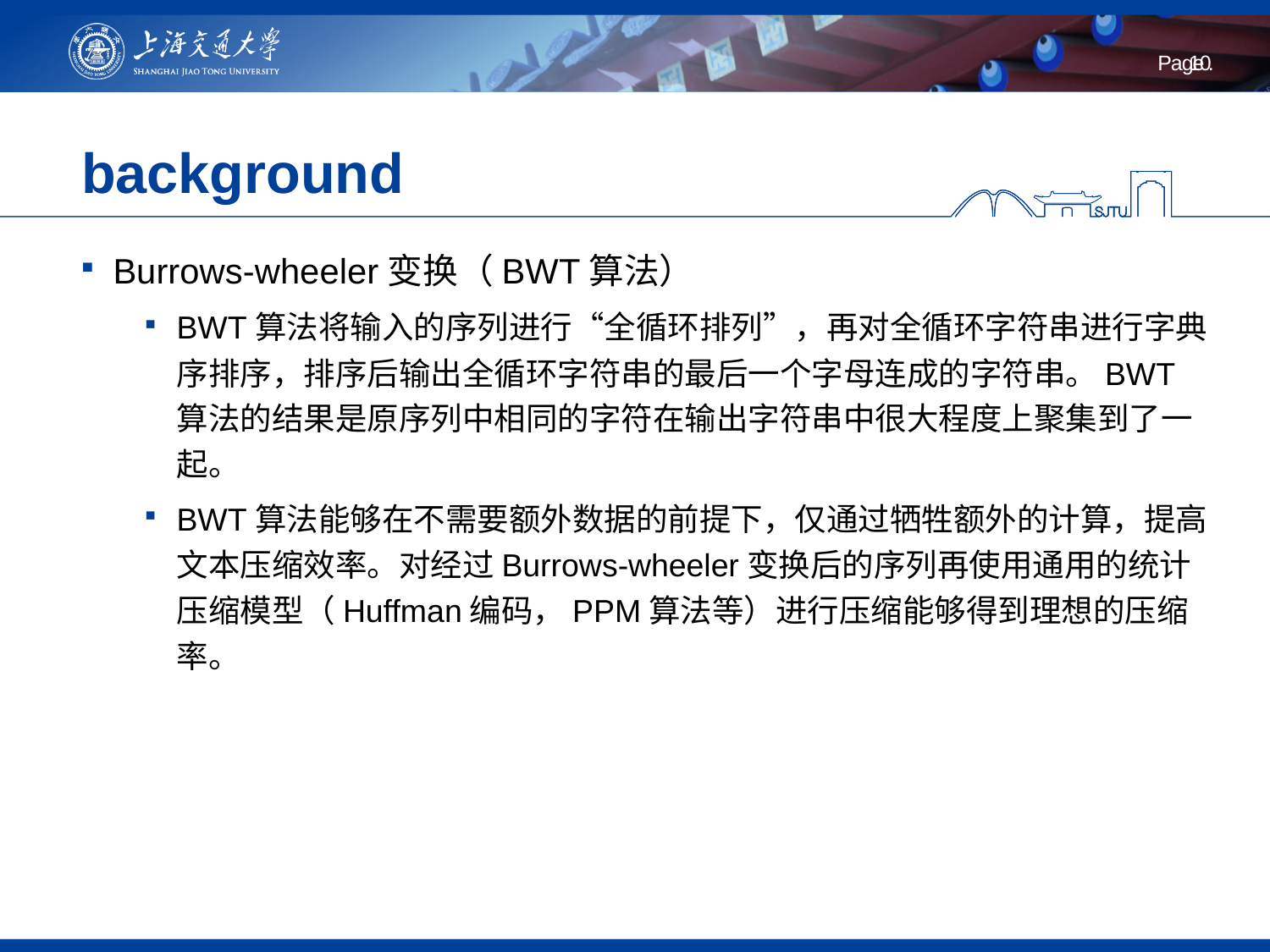

# background
Burrows-wheeler变换（BWT算法）
BWT算法将输入的序列进行“全循环排列”，再对全循环字符串进行字典序排序，排序后输出全循环字符串的最后一个字母连成的字符串。BWT算法的结果是原序列中相同的字符在输出字符串中很大程度上聚集到了一起。
BWT算法能够在不需要额外数据的前提下，仅通过牺牲额外的计算，提高文本压缩效率。对经过Burrows-wheeler变换后的序列再使用通用的统计压缩模型（Huffman编码，PPM算法等）进行压缩能够得到理想的压缩率。